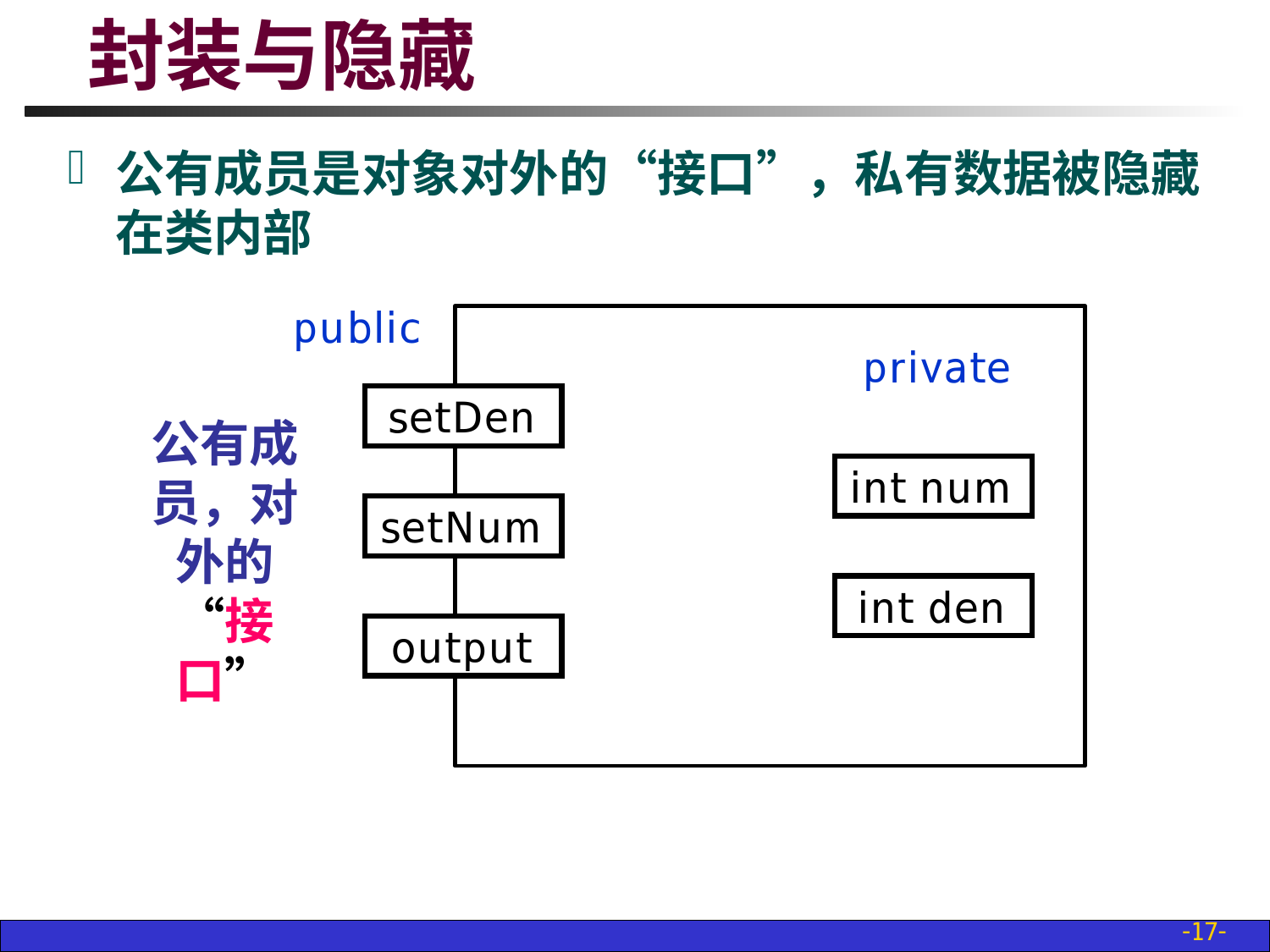

# 封装与隐藏
公有成员是对象对外的“接口”，私有数据被隐藏在类内部
public

private
setDen
int num
setNum
int den
output
公有成员，对外的“接口”
-17-